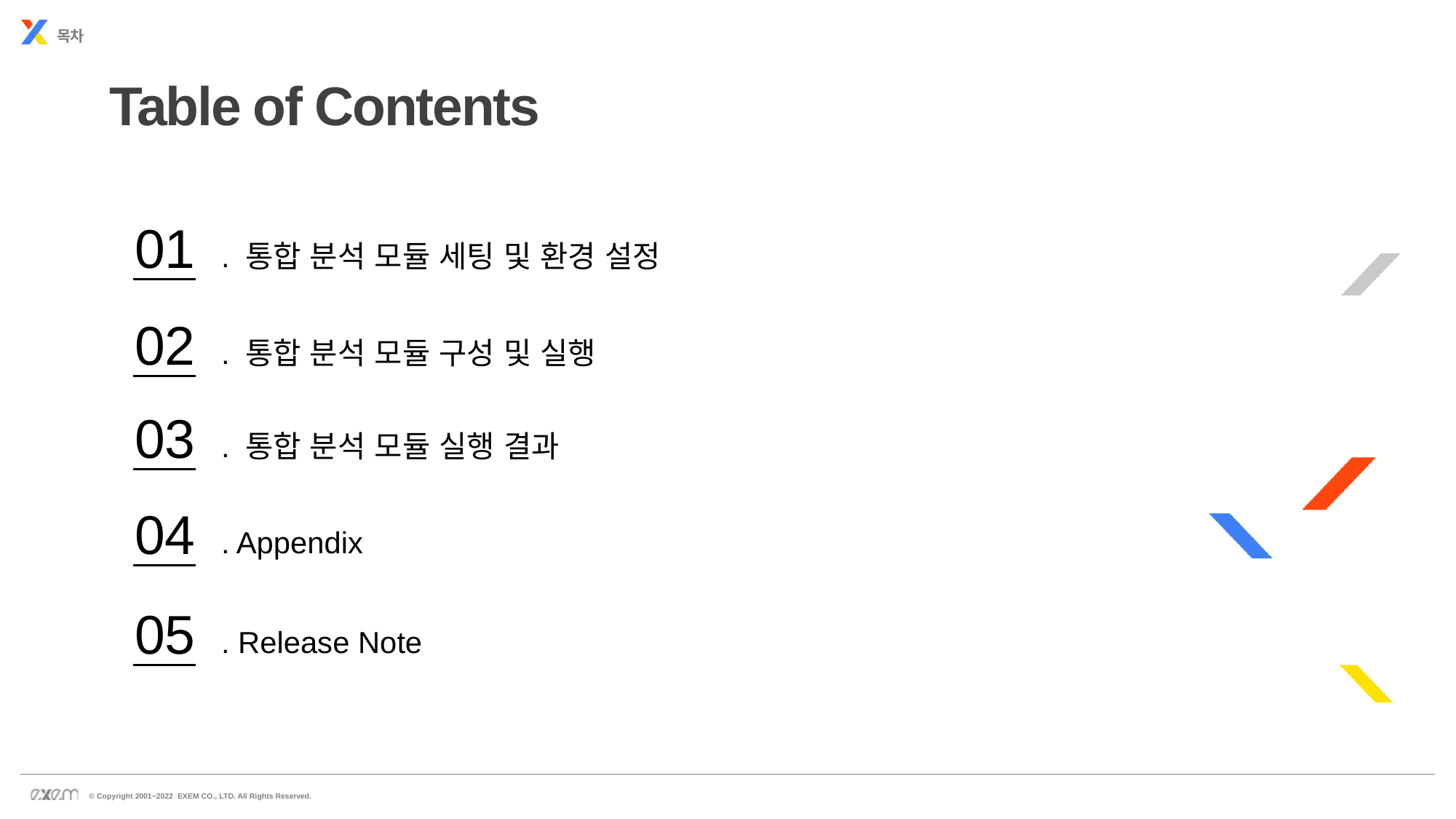

목차
Table of Contents
01
. 통합 분석 모듈 세팅 및 환경 설정
02
. 통합 분석 모듈 구성 및 실행
03
. 통합 분석 모듈 실행 결과
04
. Appendix
05
. Release Note